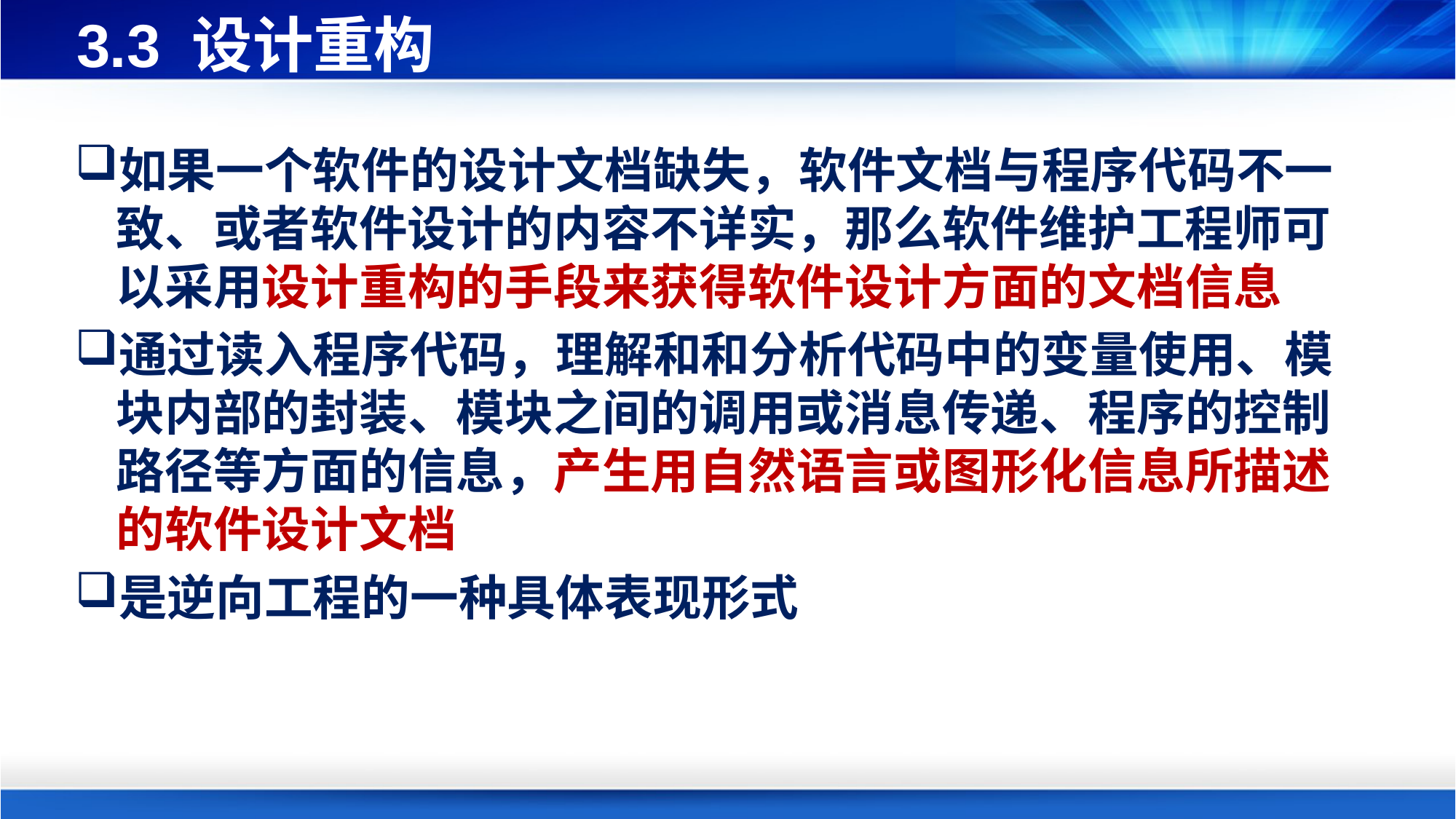

# 3.3 设计重构
如果一个软件的设计文档缺失，软件文档与程序代码不一致、或者软件设计的内容不详实，那么软件维护工程师可以采用设计重构的手段来获得软件设计方面的文档信息
通过读入程序代码，理解和和分析代码中的变量使用、模块内部的封装、模块之间的调用或消息传递、程序的控制路径等方面的信息，产生用自然语言或图形化信息所描述的软件设计文档
是逆向工程的一种具体表现形式